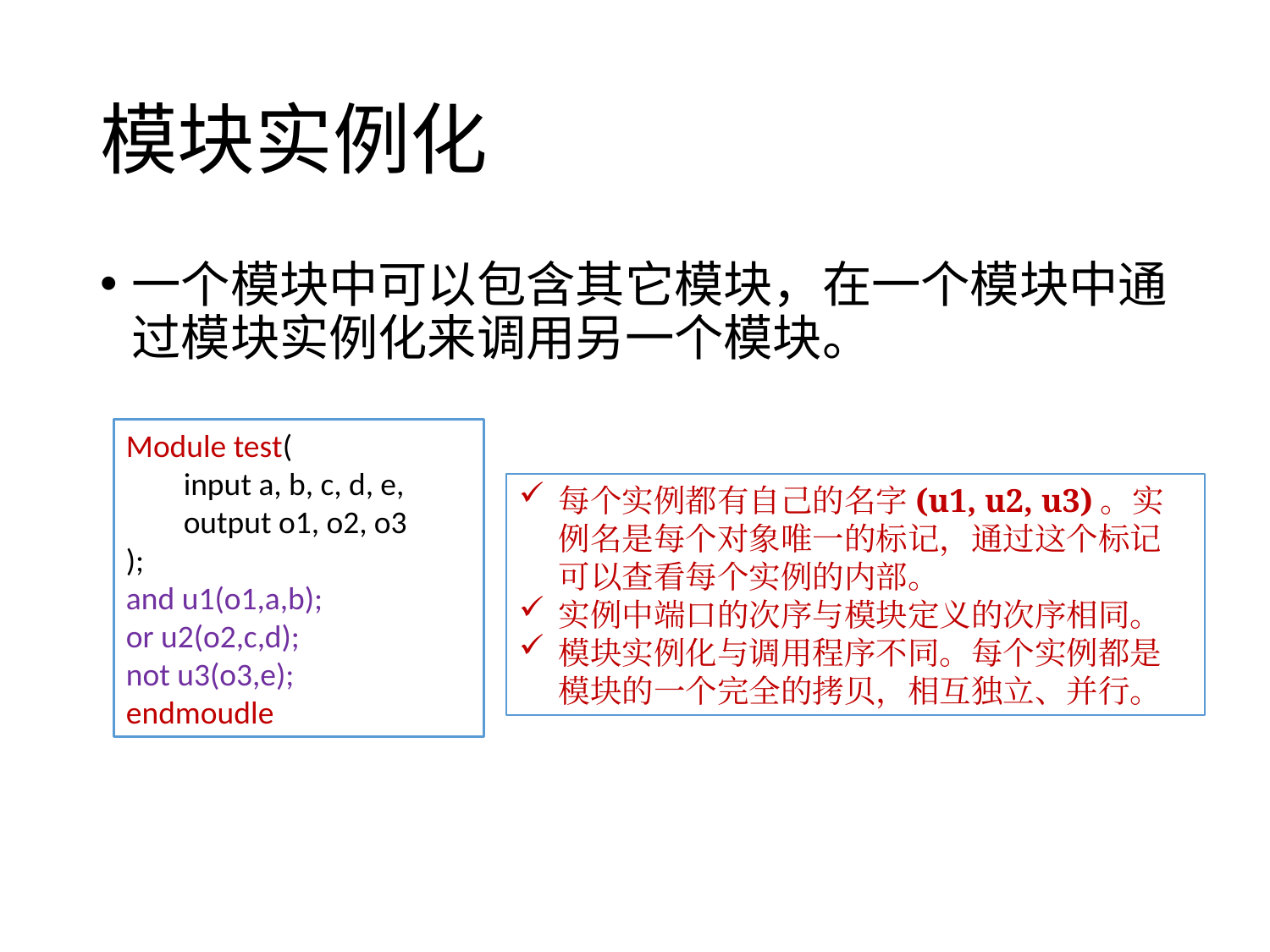

# 模块实例化
一个模块中可以包含其它模块，在一个模块中通过模块实例化来调用另一个模块。
Module test(
        input a, b, c, d, e,
        output o1, o2, o3
);
and u1(o1,a,b);
or u2(o2,c,d);
not u3(o3,e);
endmoudle
每个实例都有自己的名字(u1, u2, u3)。实例名是每个对象唯一的标记，通过这个标记可以查看每个实例的内部。
实例中端口的次序与模块定义的次序相同。
模块实例化与调用程序不同。每个实例都是模块的一个完全的拷贝，相互独立、并行。